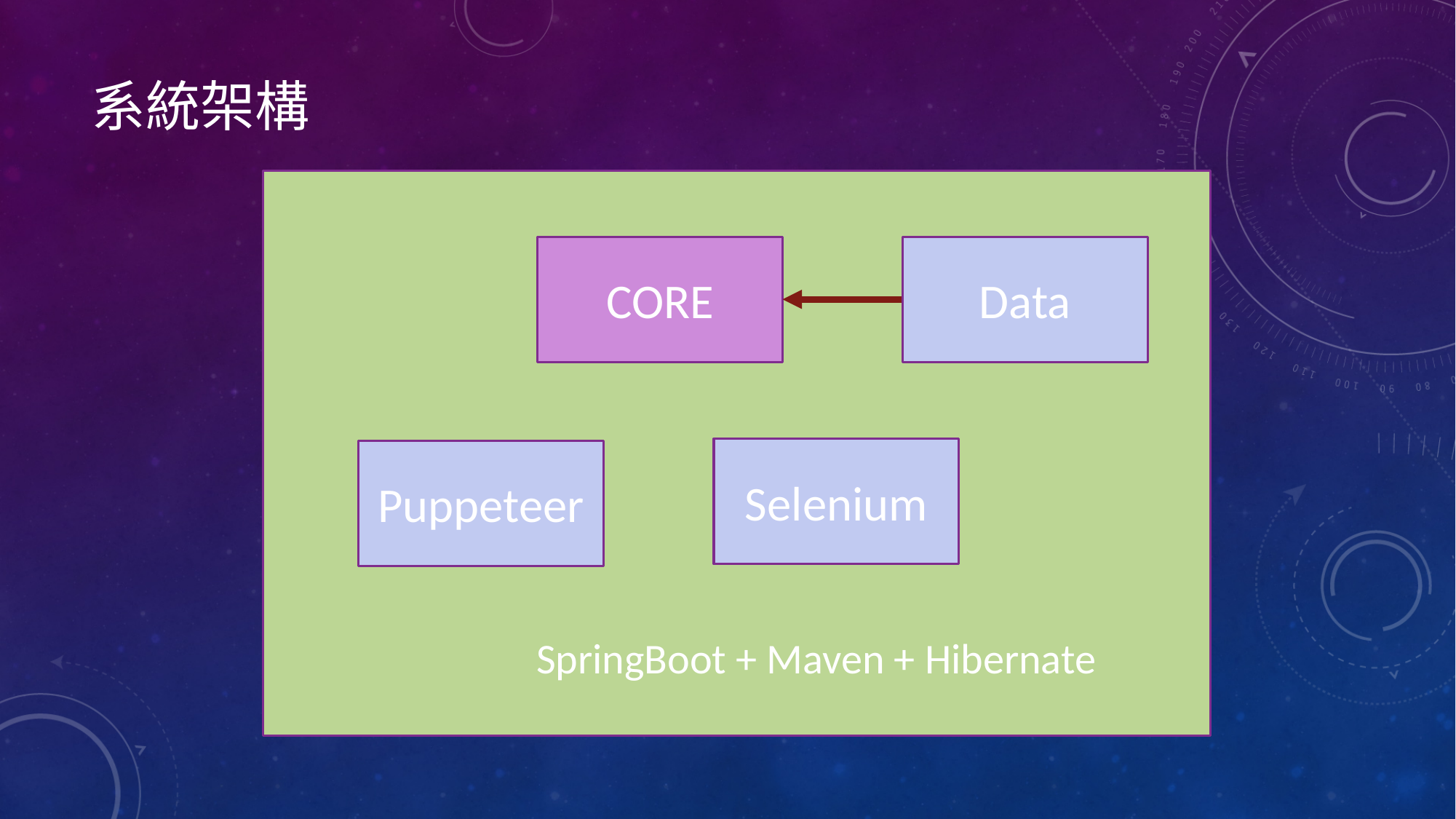

# 系統架構

CORE
Data
Selenium
Puppeteer
SpringBoot + Maven + Hibernate